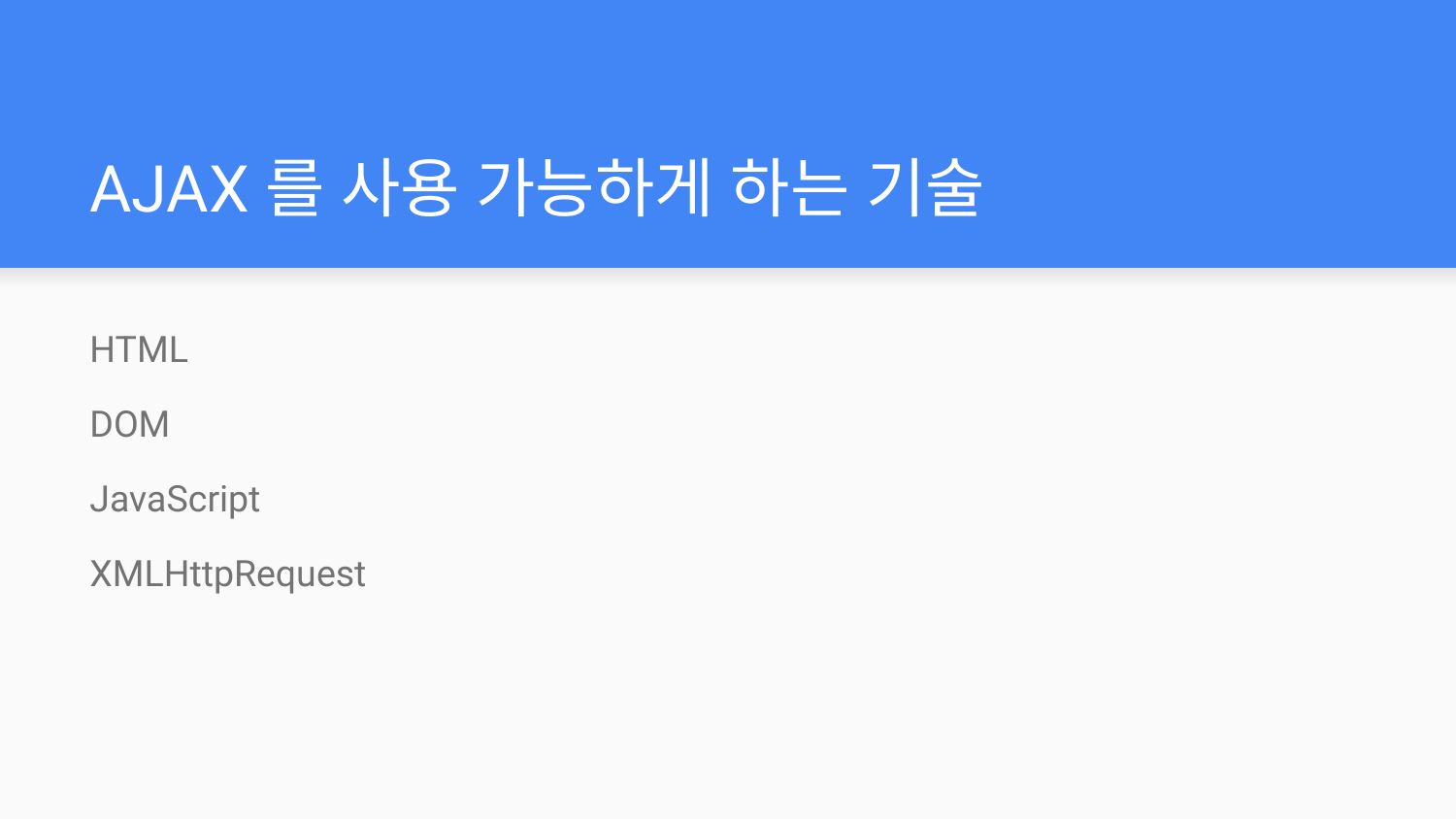

# AJAX를 사용 가능하게 하는 기술
HTML
DOM
JavaScript
XMLHttpRequest